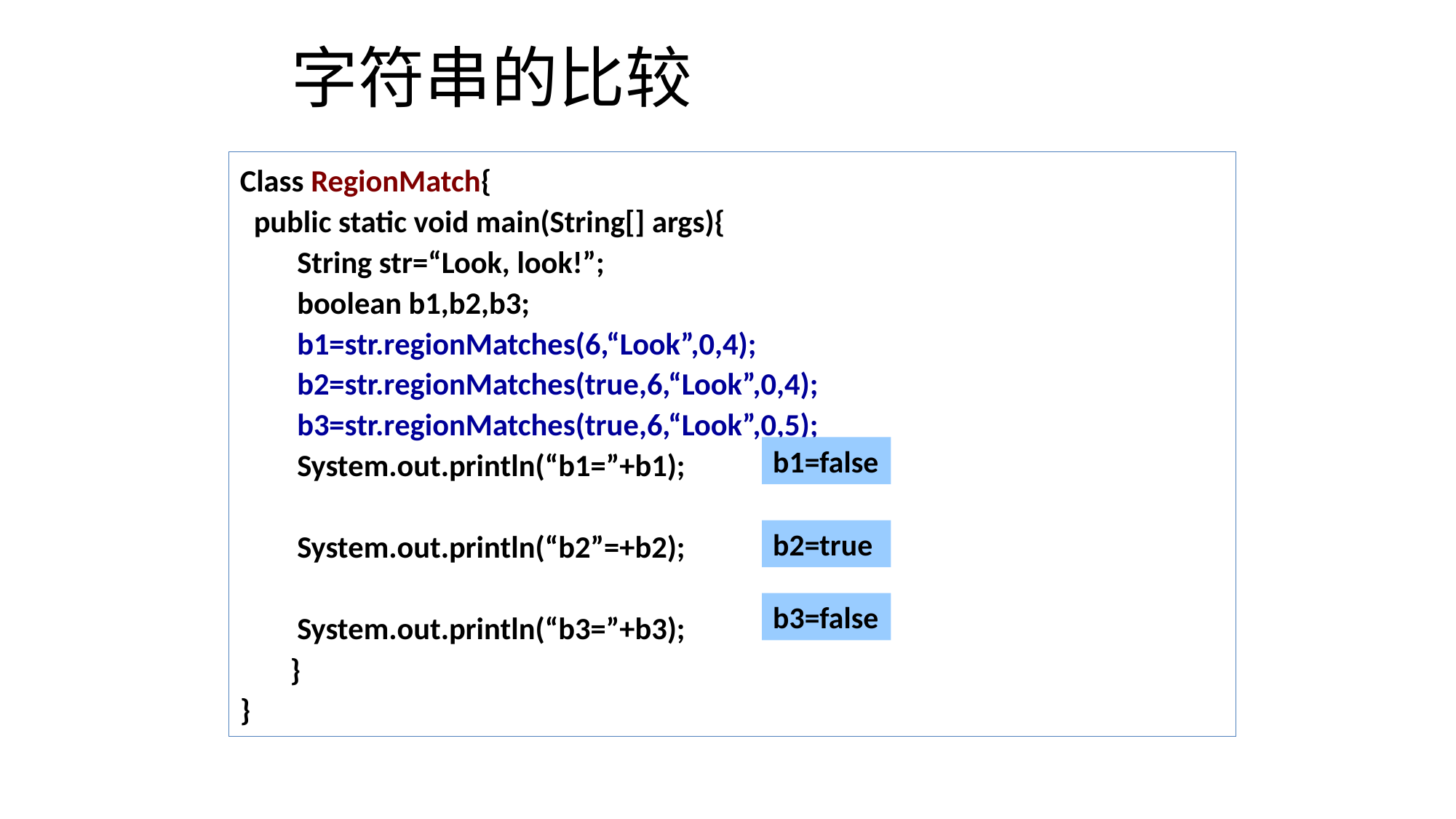

# 字符串的比较
Class RegionMatch{
  public static void main(String[] args){
 String str=“Look, look!”;
 boolean b1,b2,b3;
 b1=str.regionMatches(6,“Look”,0,4);
 b2=str.regionMatches(true,6,“Look”,0,4);
 b3=str.regionMatches(true,6,“Look”,0,5);
 System.out.println(“b1=”+b1);

 System.out.println(“b2”=+b2);

 System.out.println(“b3=”+b3);
}
}
b1=false
b2=true
b3=false
22